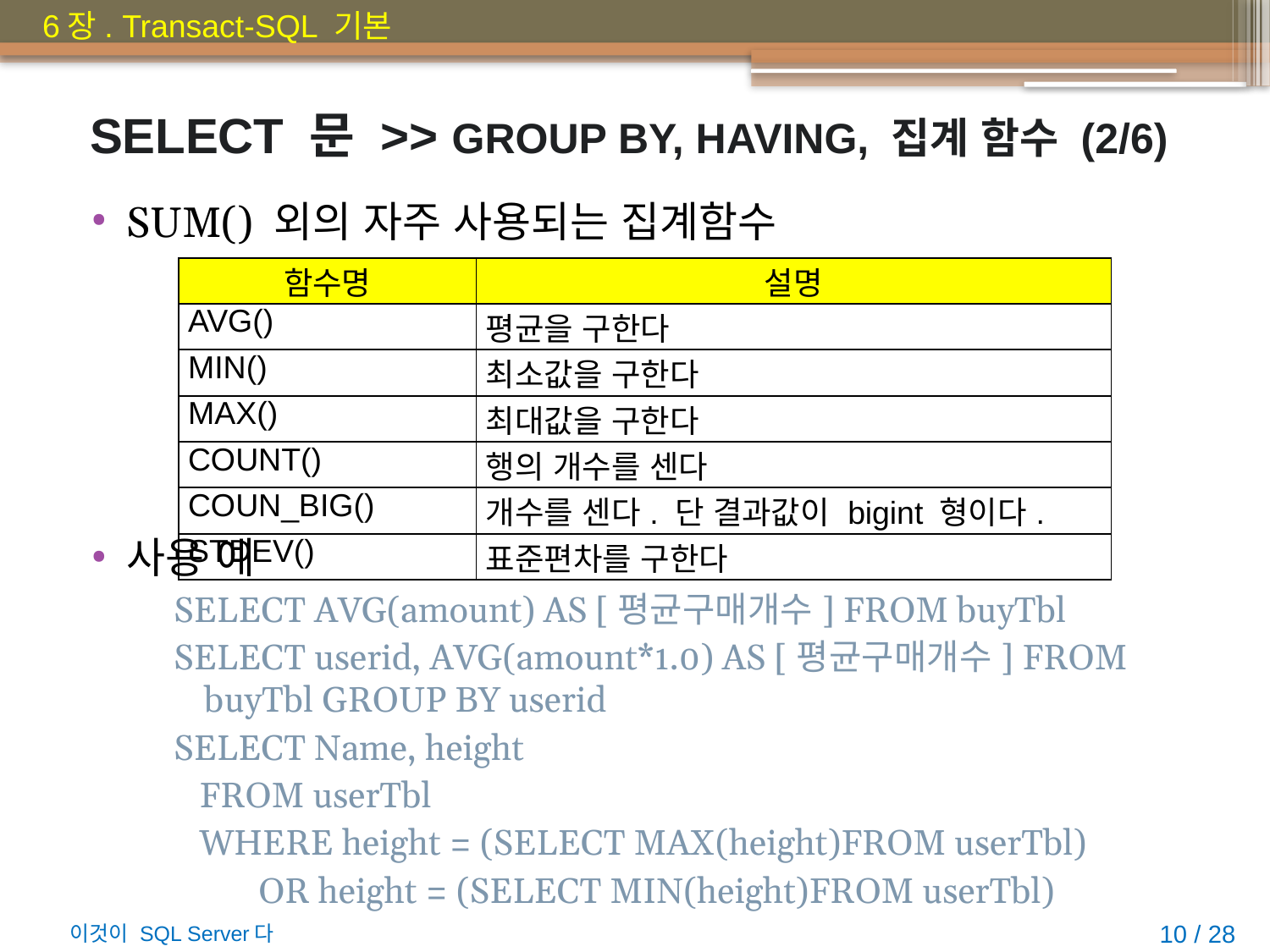

# SELECT 문 >> GROUP BY, HAVING, 집계 함수 (2/6)
SUM() 외의 자주 사용되는 집계함수

사용 예
SELECT AVG(amount) AS [평균구매개수] FROM buyTbl
SELECT userid, AVG(amount*1.0) AS [평균구매개수] FROM buyTbl GROUP BY userid
SELECT Name, height
   FROM userTbl
   WHERE height = (SELECT MAX(height)FROM userTbl)
          OR height = (SELECT MIN(height)FROM userTbl)
| 함수명 | 설명 |
| --- | --- |
| AVG() | 평균을 구한다 |
| MIN() | 최소값을 구한다 |
| MAX() | 최대값을 구한다 |
| COUNT() | 행의 개수를 센다 |
| COUN\_BIG() | 개수를 센다. 단 결과값이 bigint 형이다. |
| STDEV() | 표준편차를 구한다 |